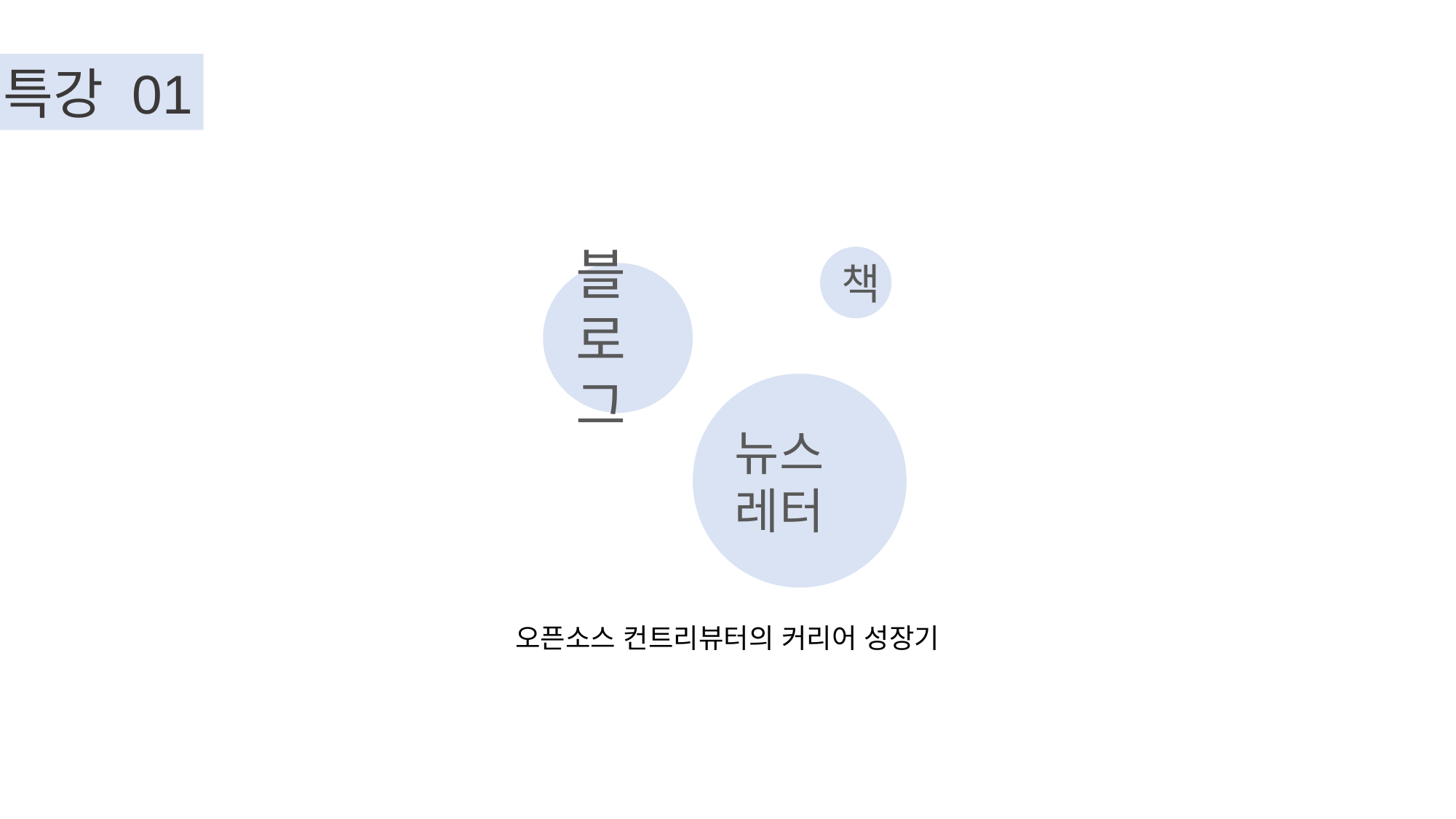

특강 01
책
블로그
뉴스레터
오픈소스 컨트리뷰터의 커리어 성장기